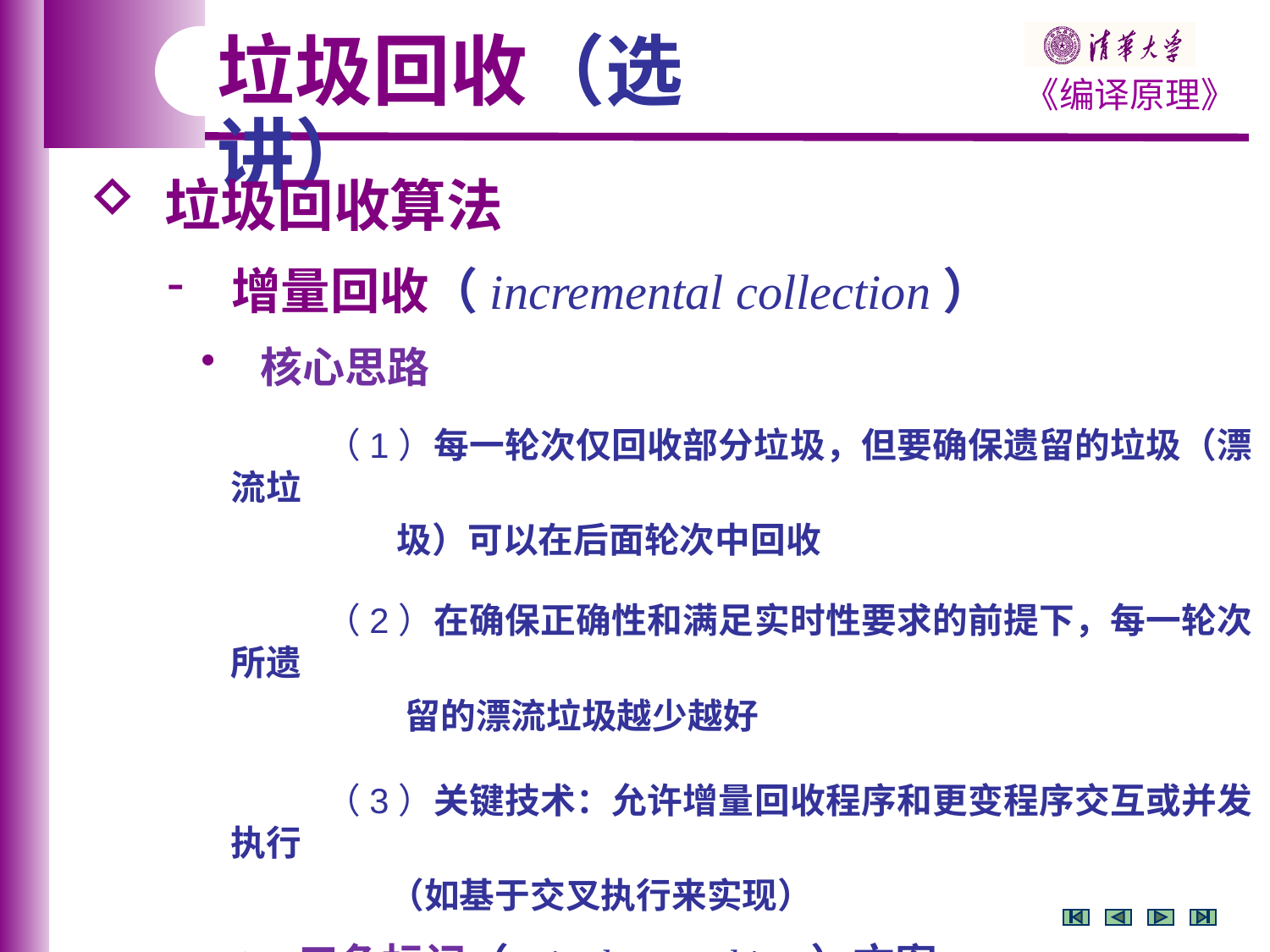

垃圾回收（选讲）
 垃圾回收算法
  增量回收（incremental collection）

  核心思路

      （1）每一轮次仅回收部分垃圾，但要确保遗留的垃圾（漂流垃
               圾）可以在后面轮次中回收

      （2）在确保正确性和满足实时性要求的前提下，每一轮次所遗
                留的漂流垃圾越少越好

      （3）关键技术：允许增量回收程序和更变程序交互或并发执行
              （如基于交叉执行来实现）

  三色标记（tricolor marking）方案

  例：Baker 增量回收算法（虎书）